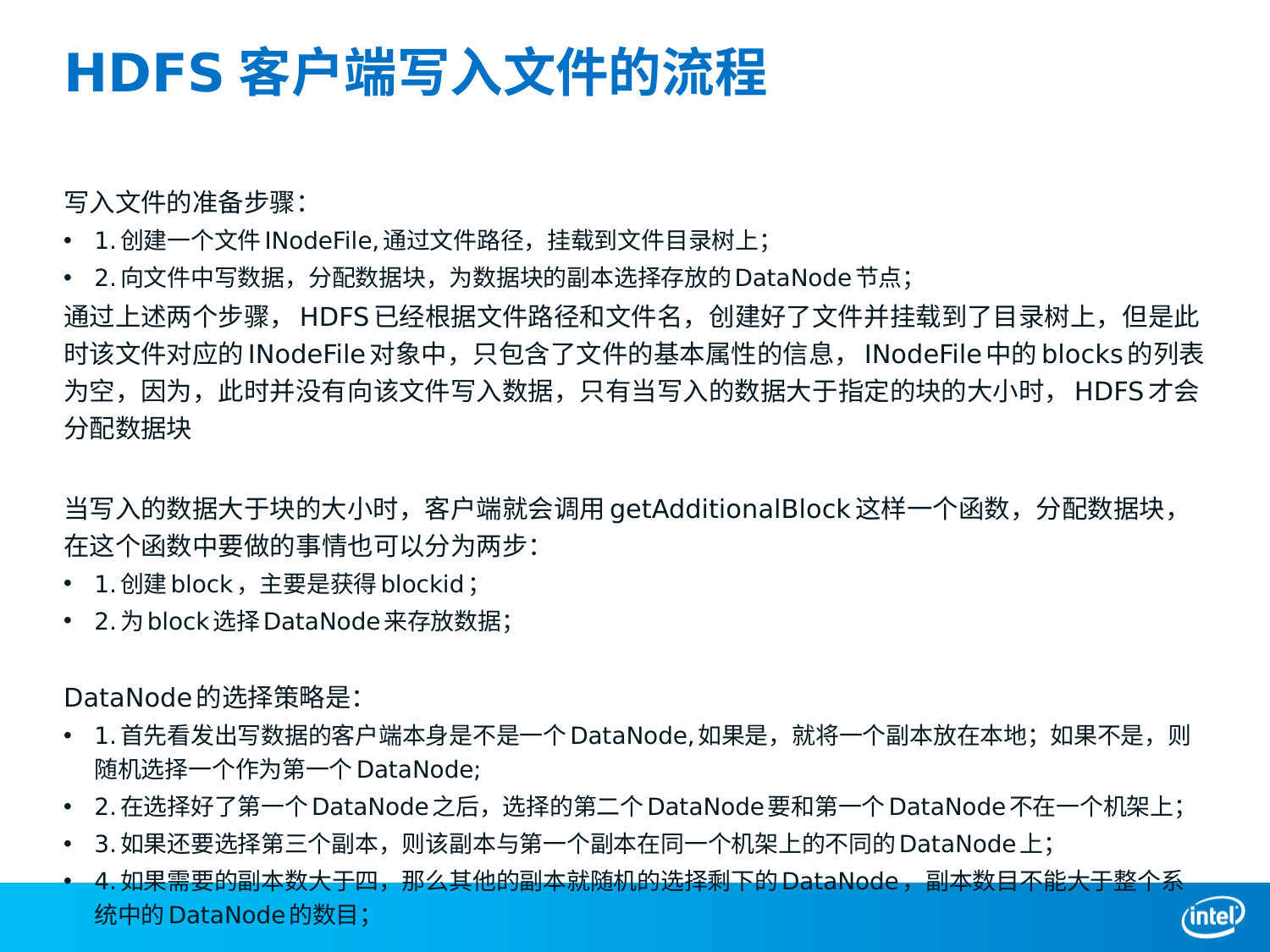

# HDFS客户端写入文件的流程
写入文件的准备步骤：
1.创建一个文件INodeFile,通过文件路径，挂载到文件目录树上；
2.向文件中写数据，分配数据块，为数据块的副本选择存放的DataNode节点；
通过上述两个步骤，HDFS已经根据文件路径和文件名，创建好了文件并挂载到了目录树上，但是此时该文件对应的INodeFile对象中，只包含了文件的基本属性的信息，INodeFile中的blocks的列表为空，因为，此时并没有向该文件写入数据，只有当写入的数据大于指定的块的大小时，HDFS才会分配数据块

当写入的数据大于块的大小时，客户端就会调用getAdditionalBlock这样一个函数，分配数据块，在这个函数中要做的事情也可以分为两步：
1.创建block，主要是获得blockid；
2.为block选择DataNode来存放数据；

DataNode的选择策略是：
1.首先看发出写数据的客户端本身是不是一个DataNode,如果是，就将一个副本放在本地；如果不是，则随机选择一个作为第一个DataNode;
2.在选择好了第一个DataNode之后，选择的第二个DataNode要和第一个DataNode不在一个机架上；
3.如果还要选择第三个副本，则该副本与第一个副本在同一个机架上的不同的DataNode上；
4.如果需要的副本数大于四，那么其他的副本就随机的选择剩下的DataNode，副本数目不能大于整个系统中的DataNode的数目；